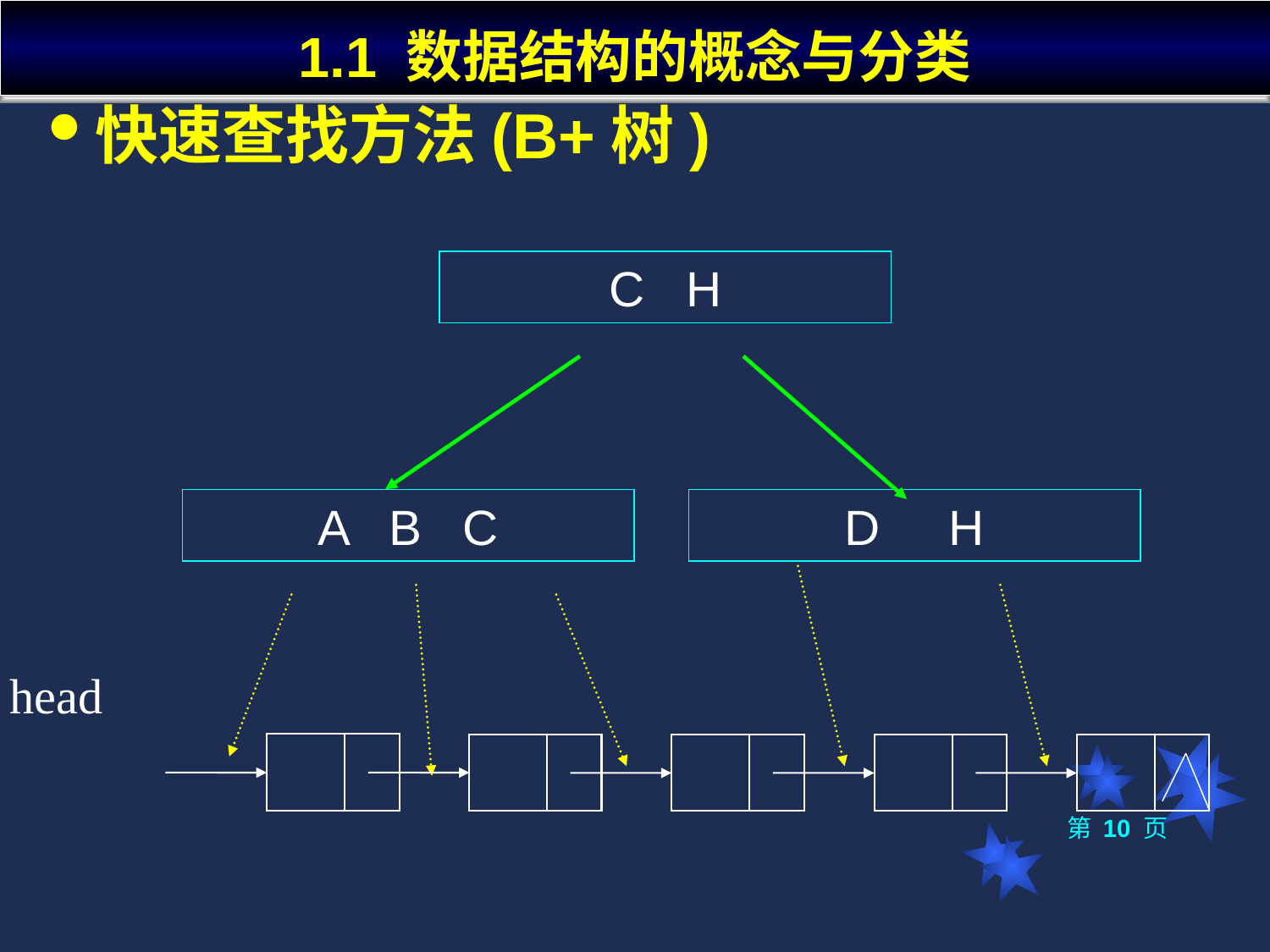

# 1.1 数据结构的概念与分类
快速查找方法(B+树)

C   H

A   B   C
D     H

head

第 10 页